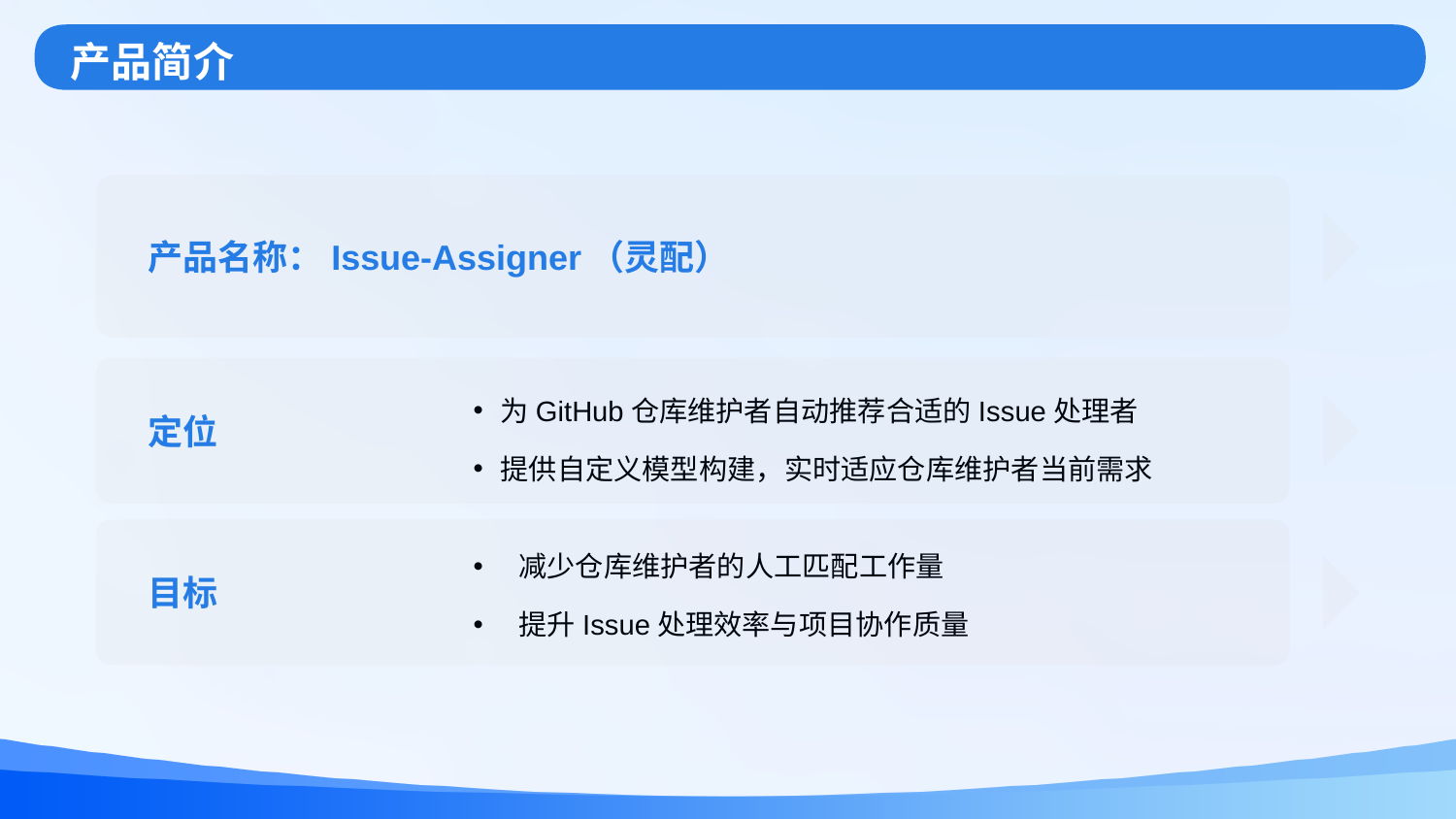

产品简介

产品名称：Issue-Assigner（灵配）

为GitHub仓库维护者自动推荐合适的Issue处理者
提供自定义模型构建，实时适应仓库维护者当前需求
定位

减少仓库维护者的人工匹配工作量
提升Issue处理效率与项目协作质量

目标